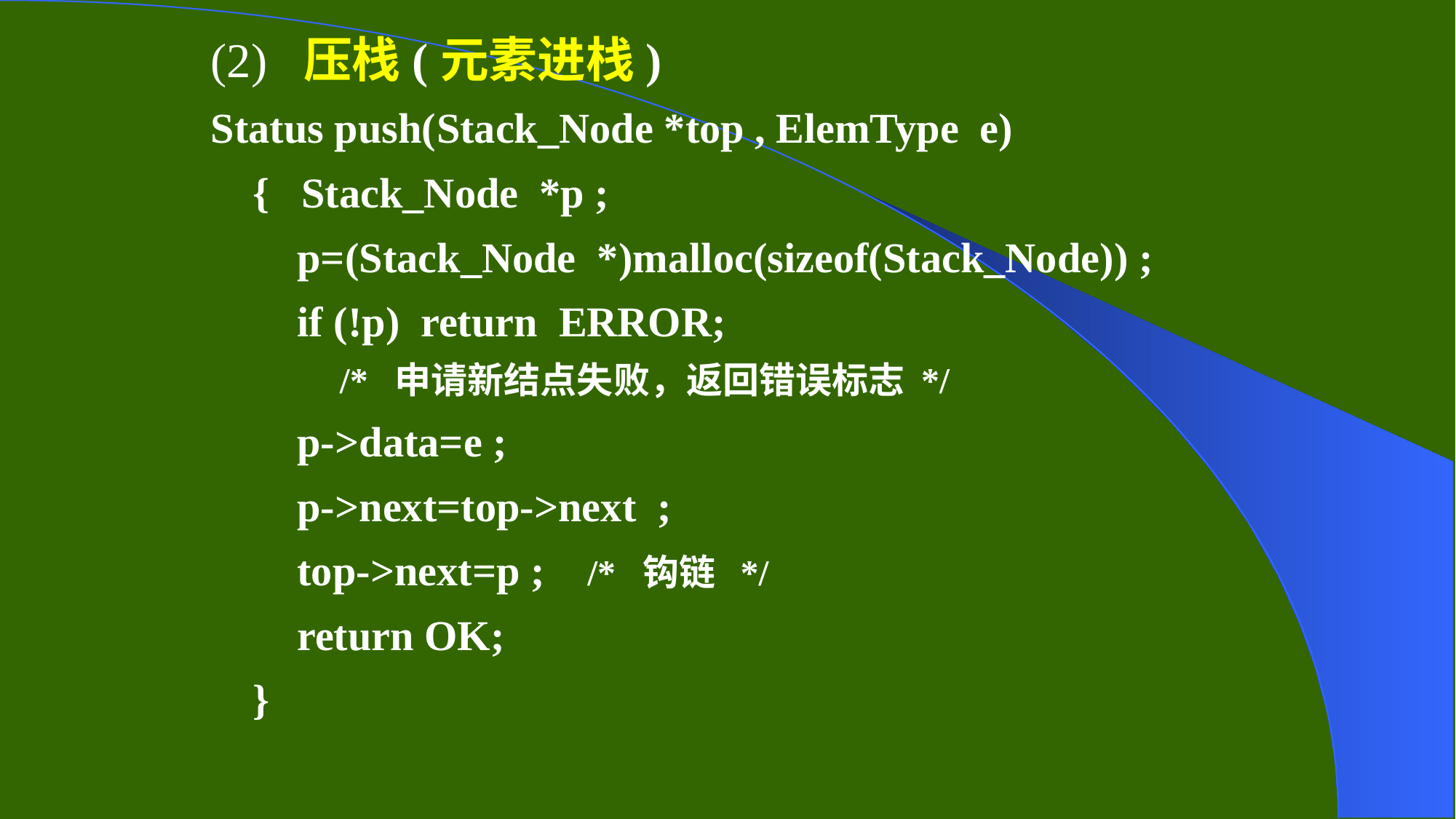

(2)  压栈(元素进栈)
Status push(Stack_Node *top , ElemType  e)
{   Stack_Node  *p ;
p=(Stack_Node  *)malloc(sizeof(Stack_Node)) ;
if (!p)  return  ERROR;
/*  申请新结点失败，返回错误标志 */
p->data=e ;
p->next=top->next  ;
top->next=p ;    /*  钩链  */
return OK;
}